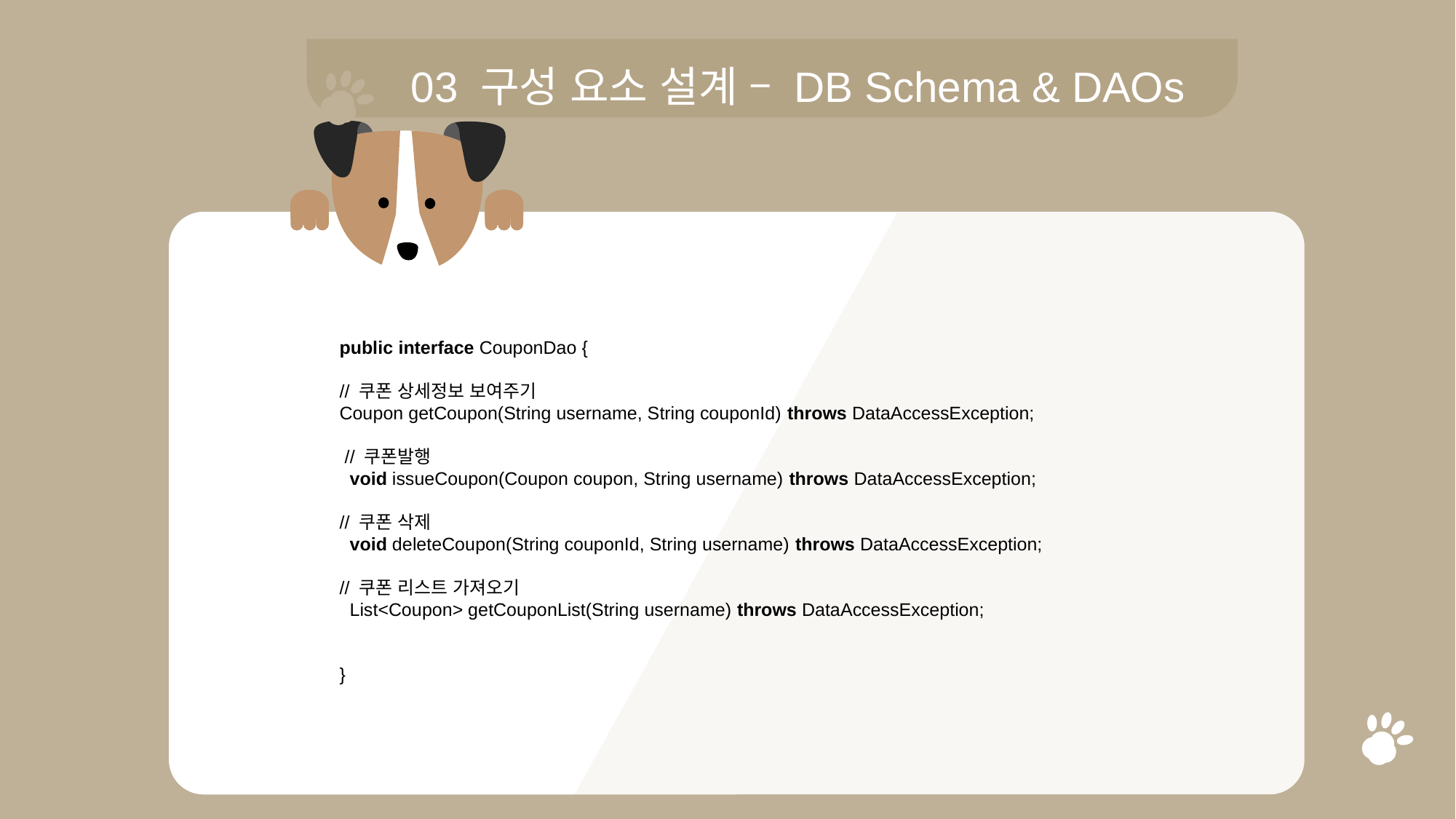

03 구성 요소 설계 – DB Schema & DAOs

public interface CouponDao {

// 쿠폰 상세정보 보여주기
Coupon getCoupon(String username, String couponId) throws DataAccessException;

 // 쿠폰발행
  void issueCoupon(Coupon coupon, String username) throws DataAccessException;

// 쿠폰 삭제
  void deleteCoupon(String couponId, String username) throws DataAccessException;

// 쿠폰 리스트 가져오기
  List<Coupon> getCouponList(String username) throws DataAccessException;

}